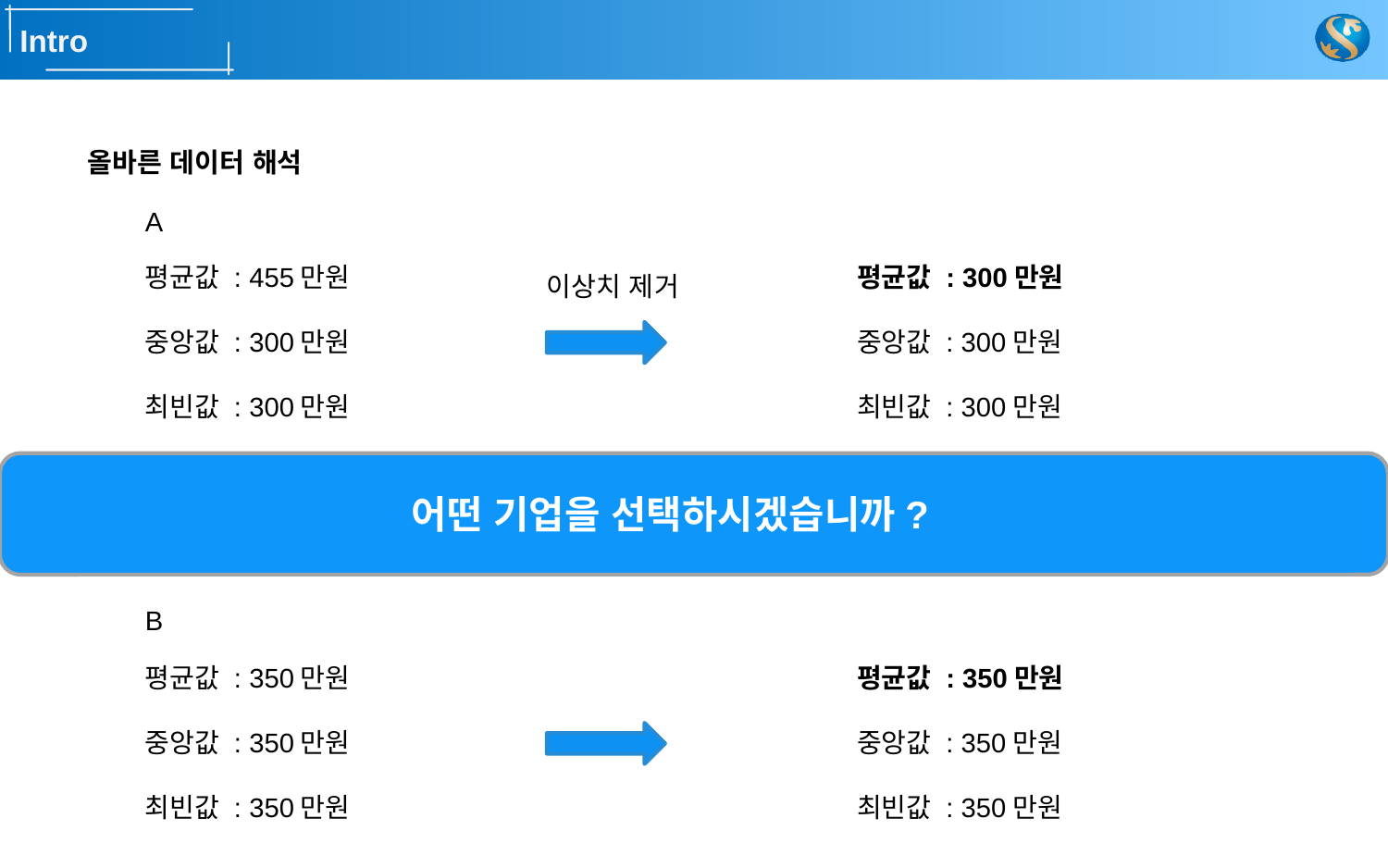

Intro
올바른 데이터 해석
A
평균값 : 455만원

중앙값 : 300만원

최빈값 : 300만원
평균값 : 300만원

중앙값 : 300만원

최빈값 : 300만원
이상치 제거

어떤 기업을 선택하시겠습니까?
B
평균값 : 350만원

중앙값 : 350만원

최빈값 : 350만원
평균값 : 350만원

중앙값 : 350만원

최빈값 : 350만원